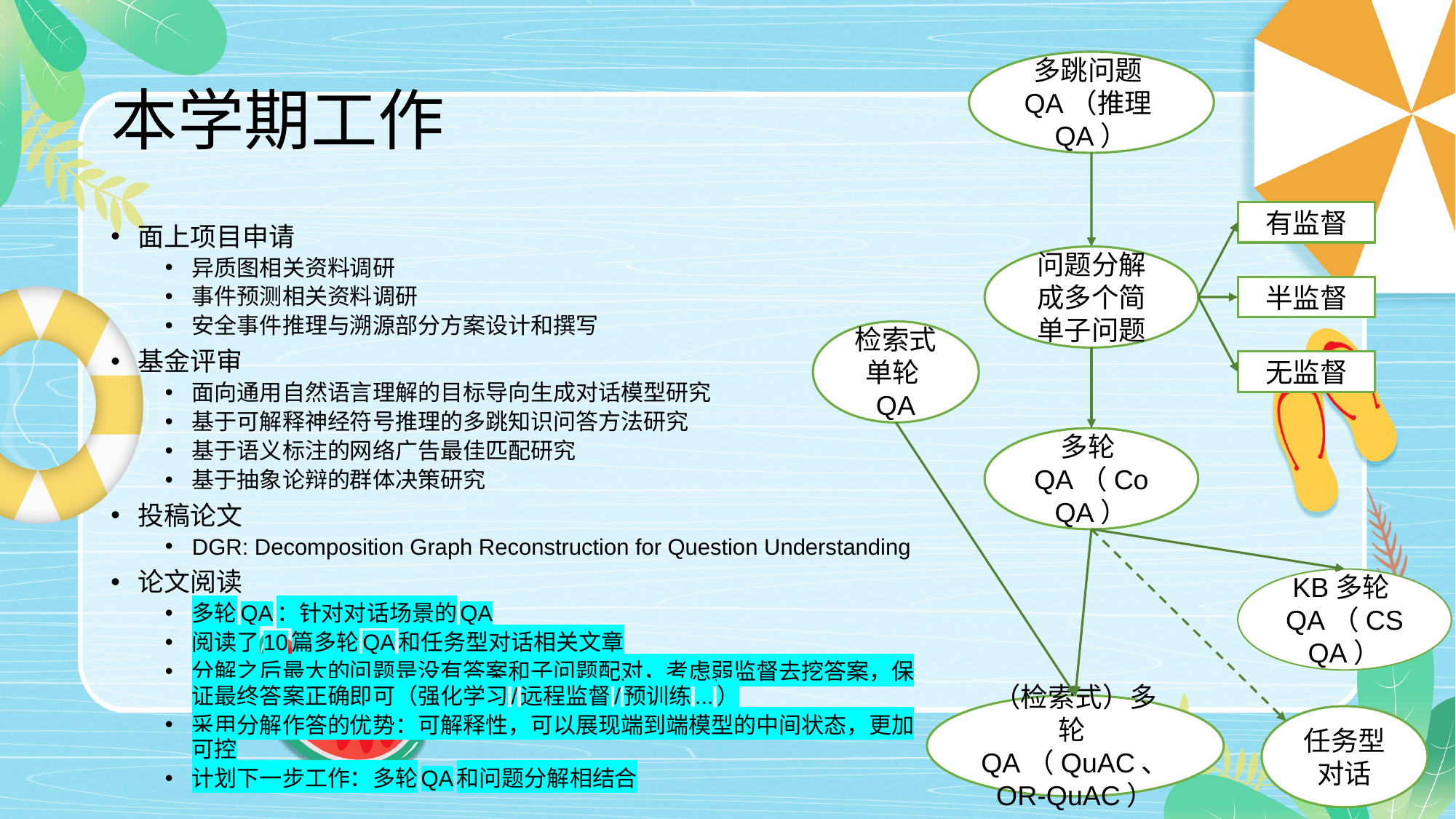

# 本学期工作
多跳问题QA（推理QA）
有监督
面上项目申请
异质图相关资料调研
事件预测相关资料调研
安全事件推理与溯源部分方案设计和撰写
基金评审
面向通用自然语言理解的目标导向生成对话模型研究
基于可解释神经符号推理的多跳知识问答方法研究
基于语义标注的网络广告最佳匹配研究
基于抽象论辩的群体决策研究
投稿论文
DGR: Decomposition Graph Reconstruction for Question Understanding
论文阅读
多轮QA：针对对话场景的QA
阅读了10篇多轮QA和任务型对话相关文章
分解之后最大的问题是没有答案和子问题配对，考虑弱监督去挖答案，保证最终答案正确即可（强化学习/远程监督/预训练...）
采用分解作答的优势：可解释性，可以展现端到端模型的中间状态，更加可控
计划下一步工作：多轮QA和问题分解相结合
问题分解成多个简单子问题
半监督
检索式单轮QA
无监督
多轮QA（CoQA）
KB多轮QA（CSQA）
（检索式）多轮QA（QuAC、OR-QuAC）
任务型对话